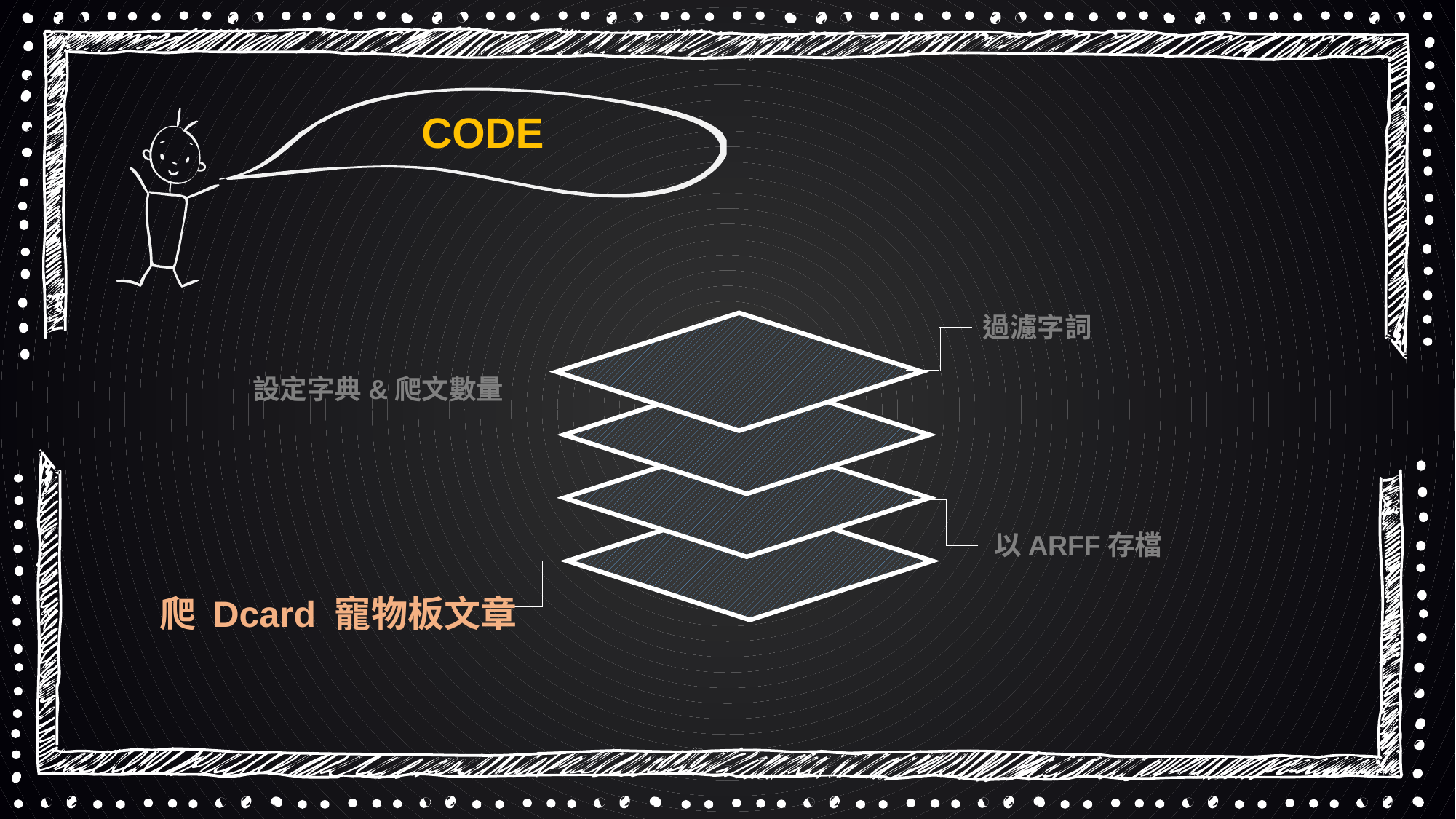

CODE
過濾字詞

設定字典&爬文數量

以ARFF存檔
爬 Dcard 寵物板文章